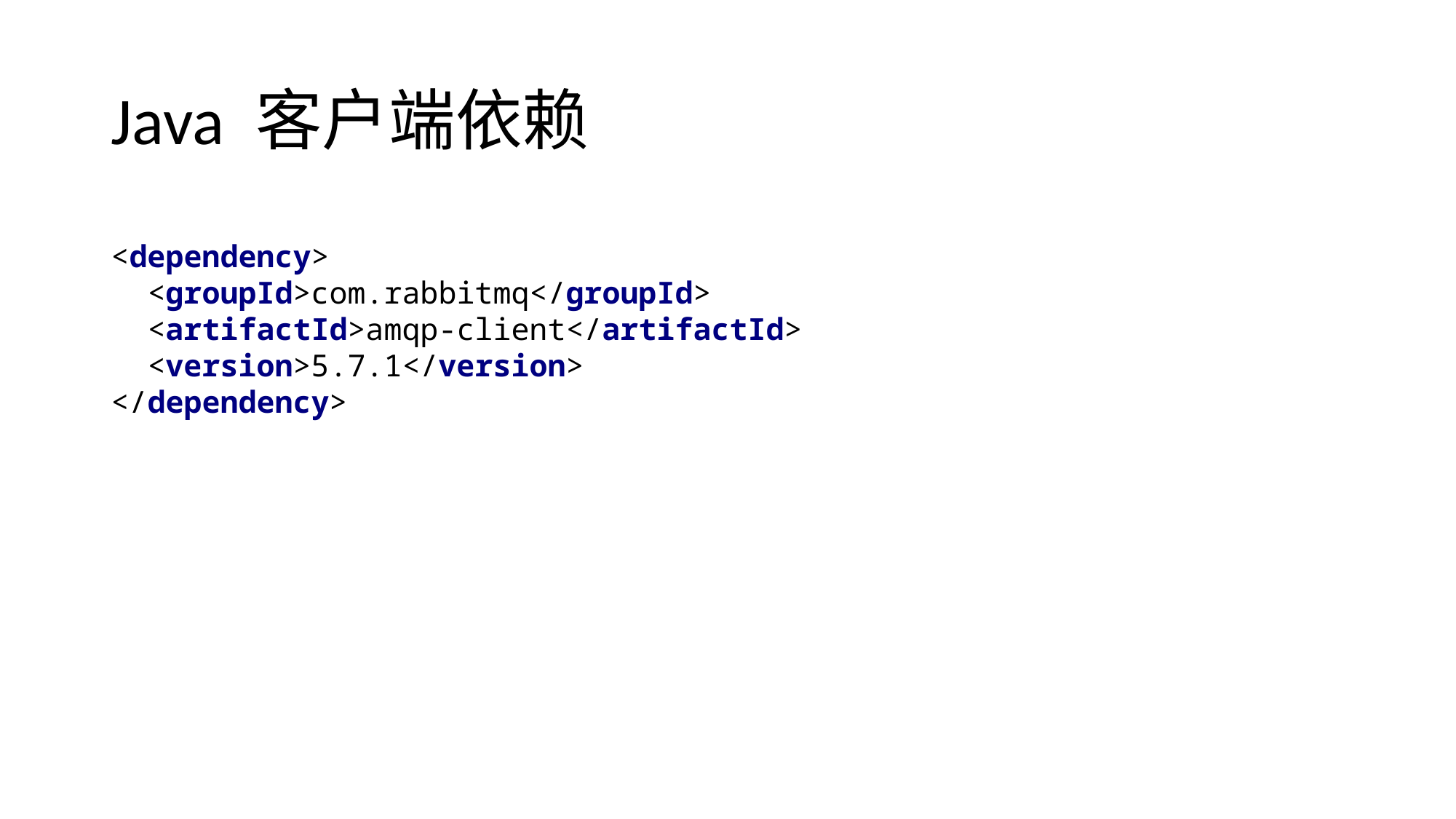

# Java 客户端依赖
<dependency>
  <groupId>com.rabbitmq</groupId>
  <artifactId>amqp-client</artifactId>
  <version>5.7.1</version>
</dependency>